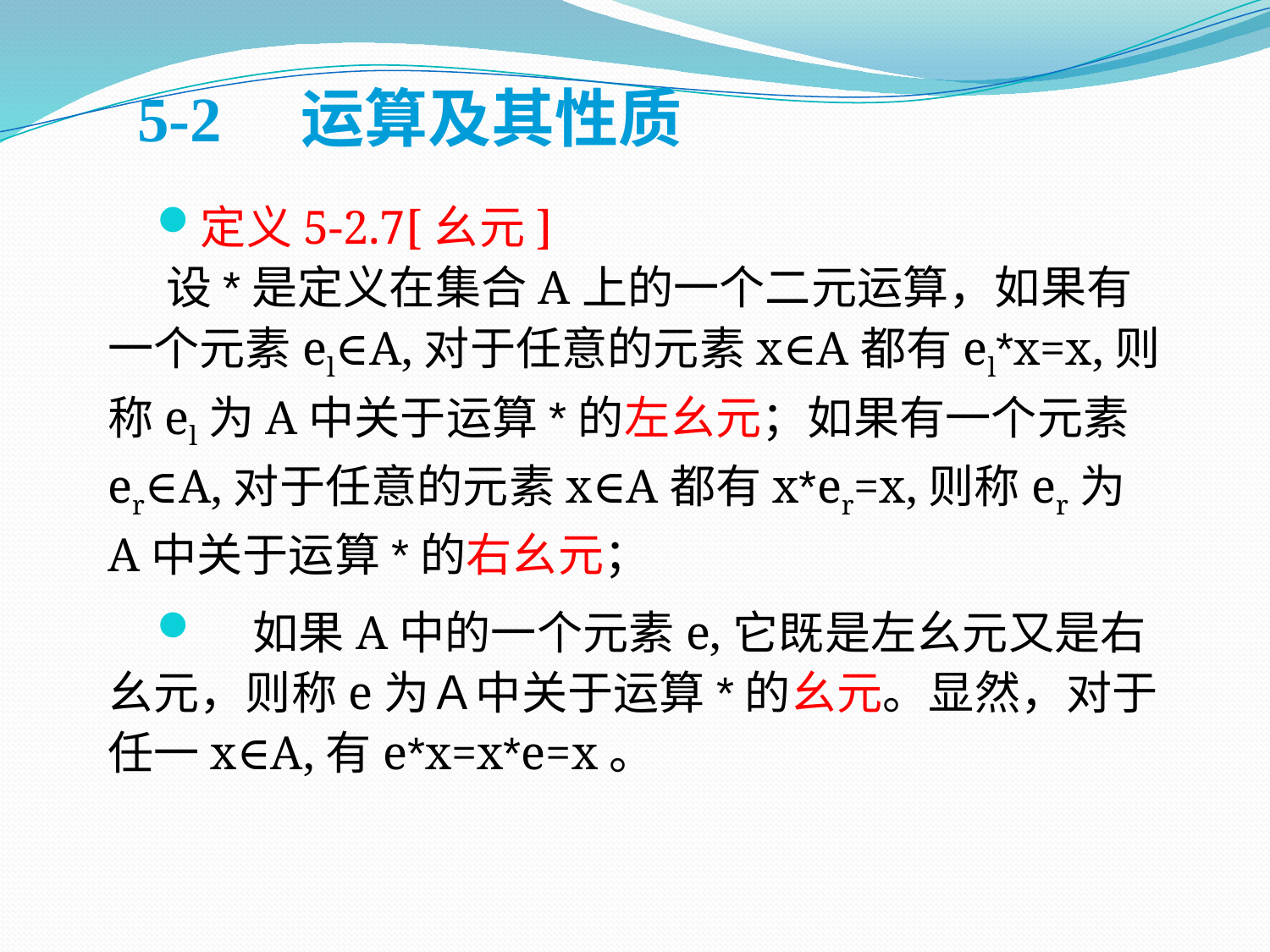

5-2　运算及其性质
定义5-2.7[幺元]
    设*是定义在集合A上的一个二元运算，如果有一个元素el∈A,对于任意的元素x∈A都有el*x=x,则称el为A中关于运算*的左幺元；如果有一个元素er∈A,对于任意的元素x∈A都有x*er=x,则称er为A中关于运算*的右幺元；
    如果A中的一个元素e,它既是左幺元又是右幺元，则称e为Ａ中关于运算*的幺元。显然，对于任一x∈A,有e*x=x*e=x。